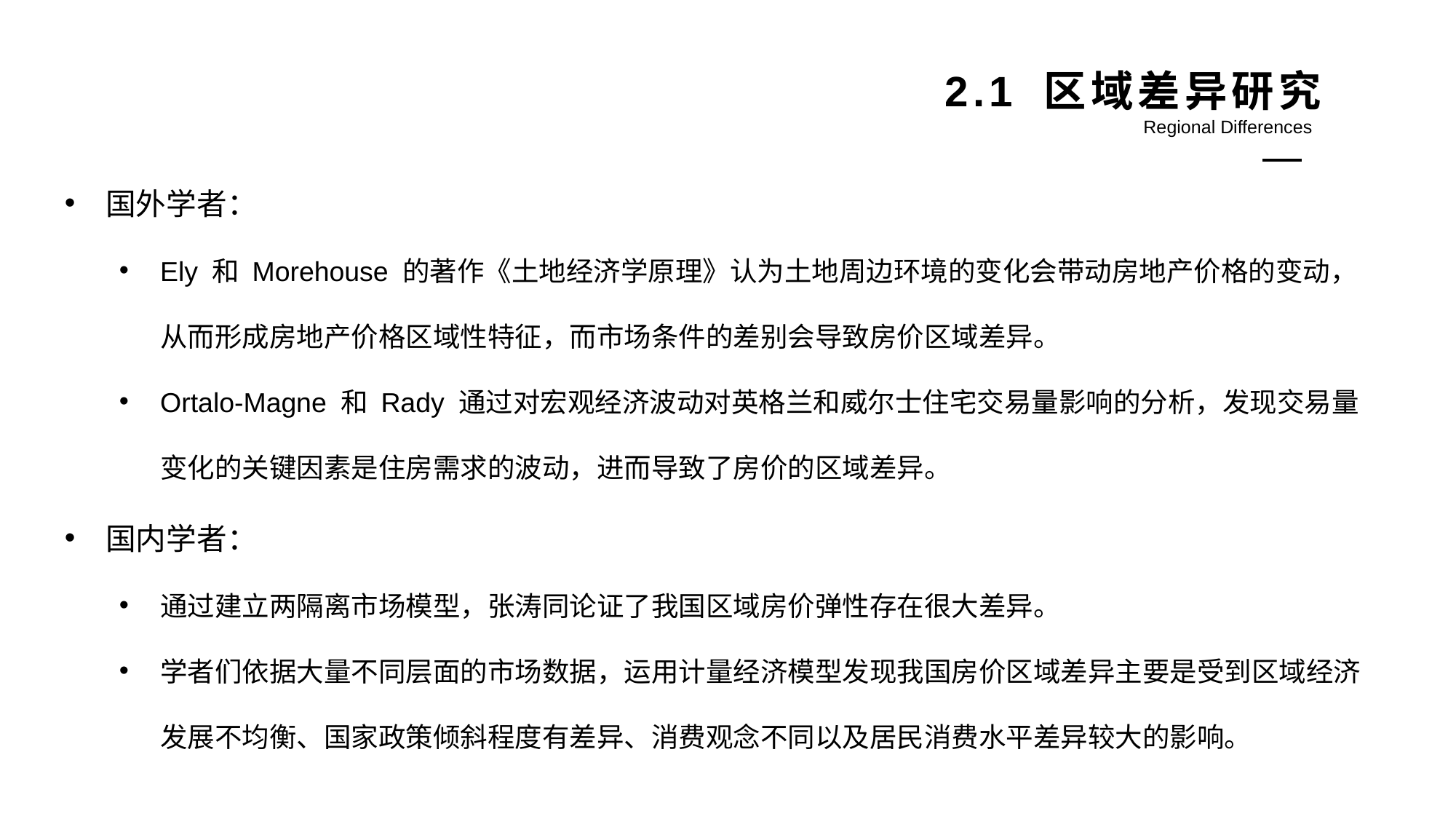

2.1 区域差异研究

Regional Differences
国外学者：
Ely 和 Morehouse 的著作《土地经济学原理》认为土地周边环境的变化会带动房地产价格的变动，从而形成房地产价格区域性特征，而市场条件的差别会导致房价区域差异。
Ortalo-Magne 和 Rady 通过对宏观经济波动对英格兰和威尔士住宅交易量影响的分析，发现交易量变化的关键因素是住房需求的波动，进而导致了房价的区域差异。
国内学者：
通过建立两隔离市场模型，张涛同论证了我国区域房价弹性存在很大差异。
学者们依据大量不同层面的市场数据，运用计量经济模型发现我国房价区域差异主要是受到区域经济发展不均衡、国家政策倾斜程度有差异、消费观念不同以及居民消费水平差异较大的影响。